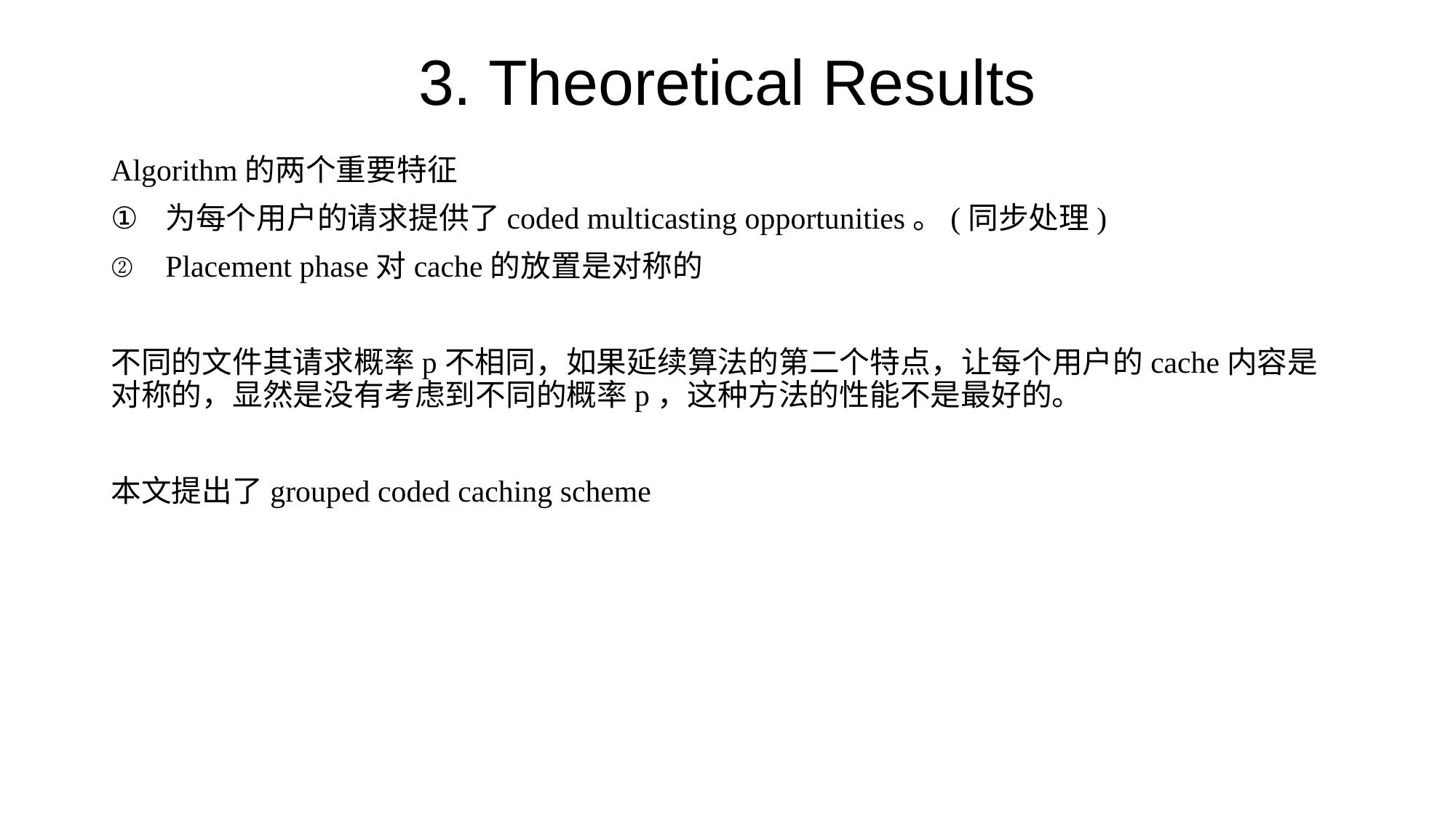

# 3. Theoretical Results
Algorithm的两个重要特征
为每个用户的请求提供了coded multicasting opportunities。(同步处理)
Placement phase对cache的放置是对称的

不同的文件其请求概率p不相同，如果延续算法的第二个特点，让每个用户的cache内容是对称的，显然是没有考虑到不同的概率p，这种方法的性能不是最好的。

本文提出了grouped coded caching scheme